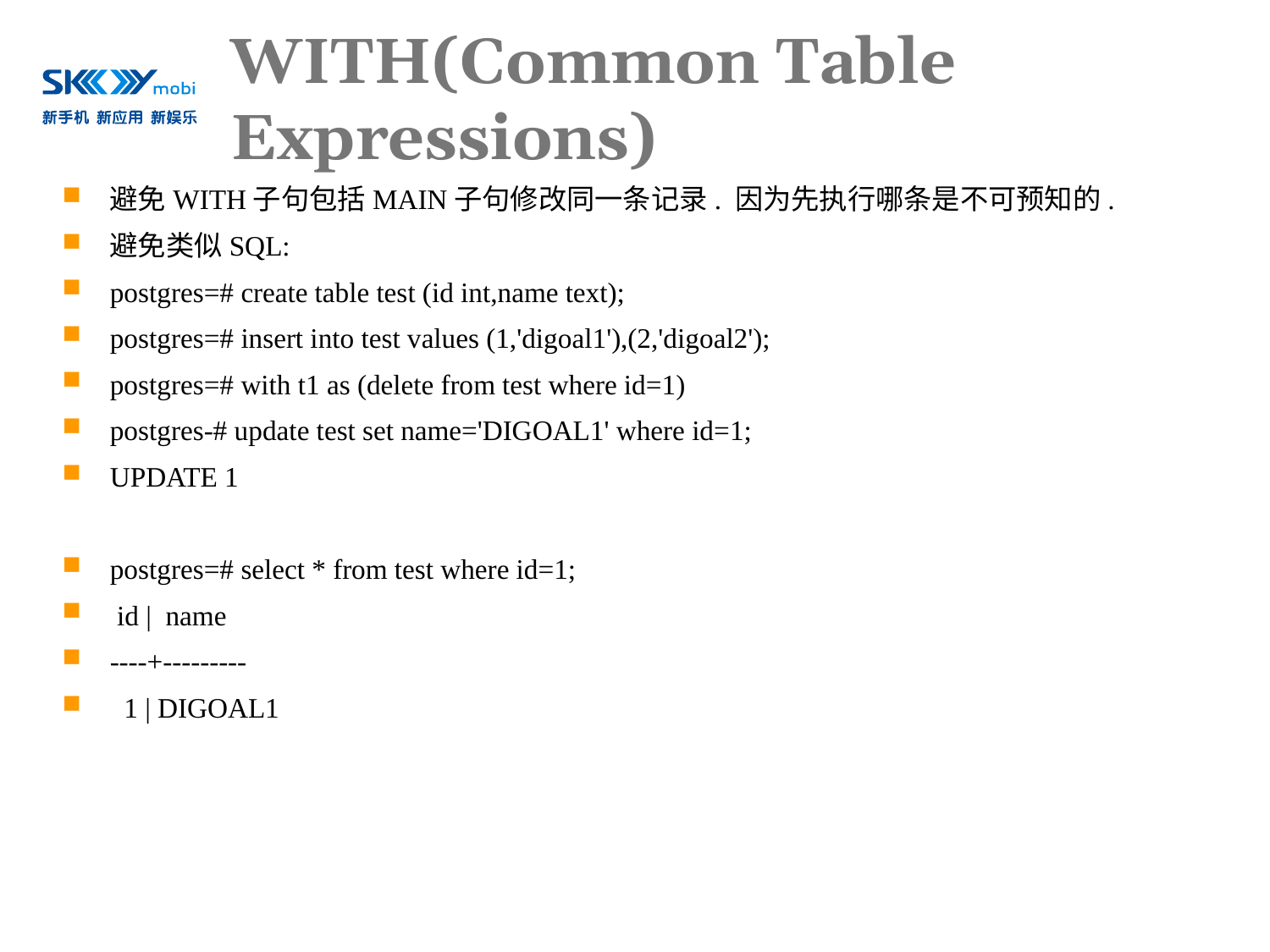

# WITH(Common Table Expressions)
避免WITH子句包括MAIN子句修改同一条记录. 因为先执行哪条是不可预知的.
避免类似SQL:
postgres=# create table test (id int,name text);
postgres=# insert into test values (1,'digoal1'),(2,'digoal2');
postgres=# with t1 as (delete from test where id=1)
postgres-# update test set name='DIGOAL1' where id=1;
UPDATE 1

postgres=# select * from test where id=1;
 id |  name
----+---------
  1 | DIGOAL1